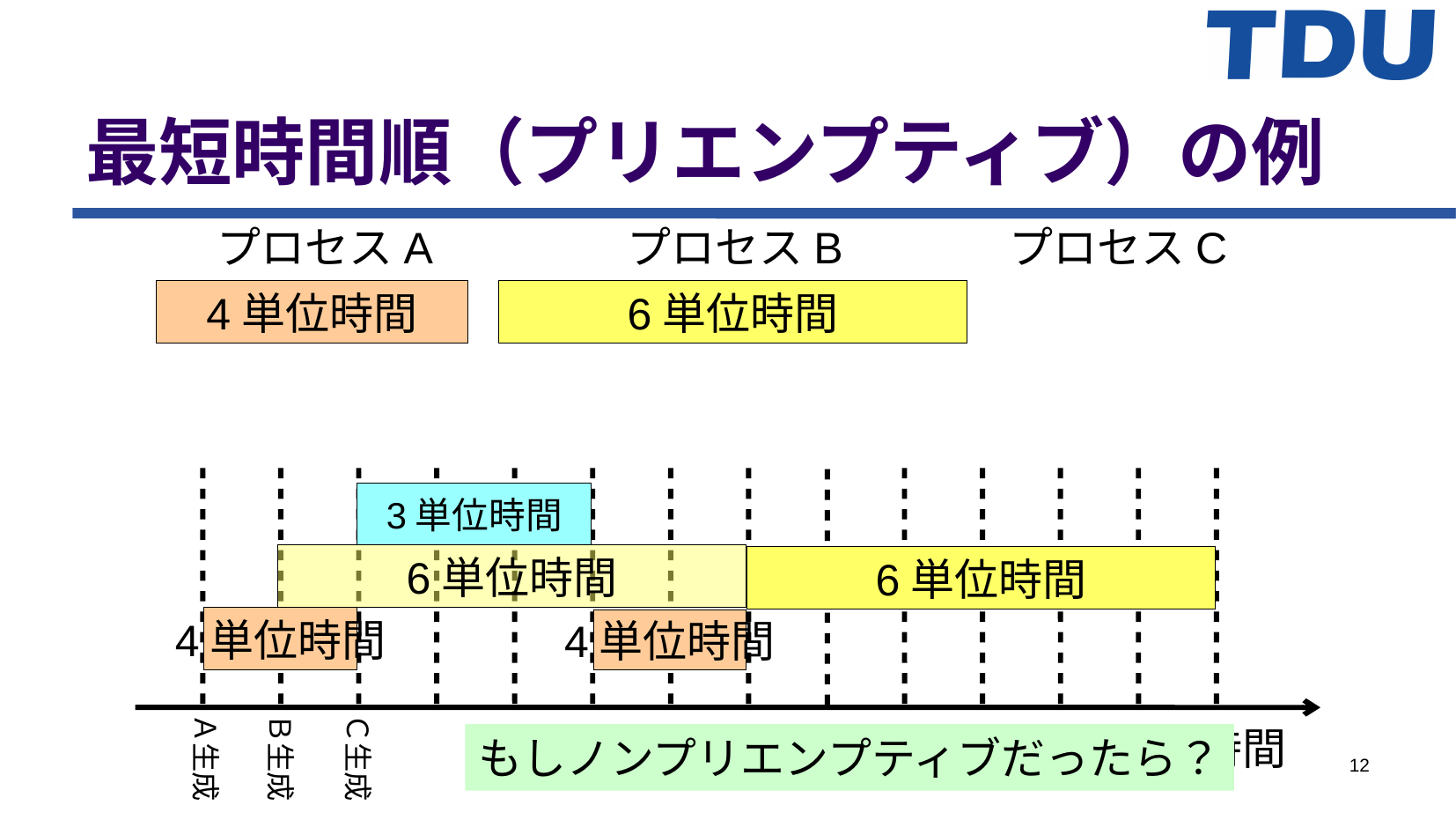

最短時間順（プリエンプティブ）の例
プロセスA
プロセスB
プロセスC
4単位時間
6単位時間

3単位時間
6単位時間
6単位時間
4単位時間
4単位時間

Ａ生成
Ｂ生成
Ｃ生成
時間
もしノンプリエンプティブだったら？
12